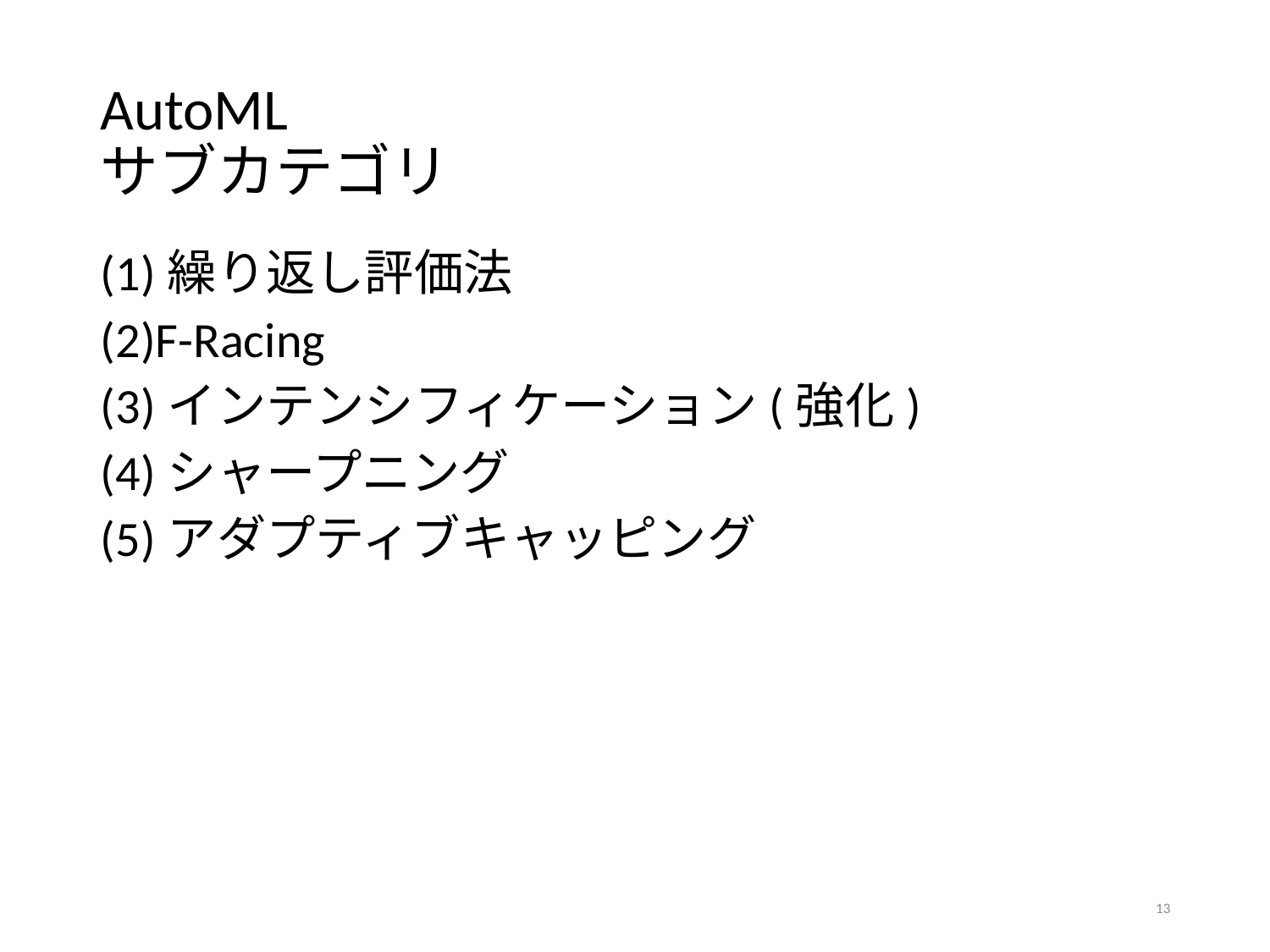

# AutoML サブカテゴリ
(1)繰り返し評価法
(2)F-Racing
(3)インテンシフィケーション(強化)
(4)シャープニング
(5)アダプティブキャッピング

13